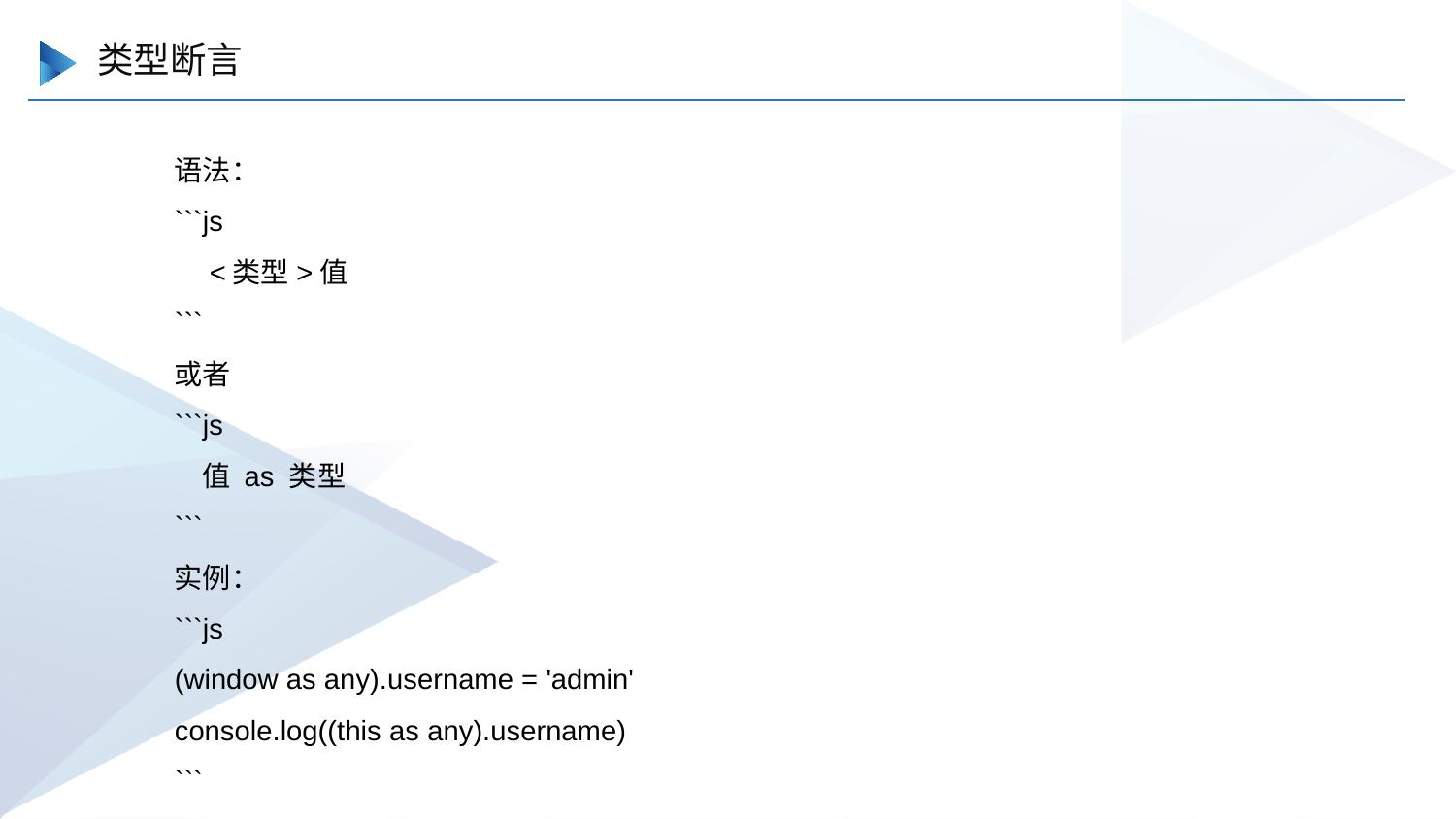

类型断言
语法：
```js
　<类型>值
```
或者
```js
　值 as 类型
```
实例：
```js
(window as any).username = 'admin'
console.log((this as any).username)
```